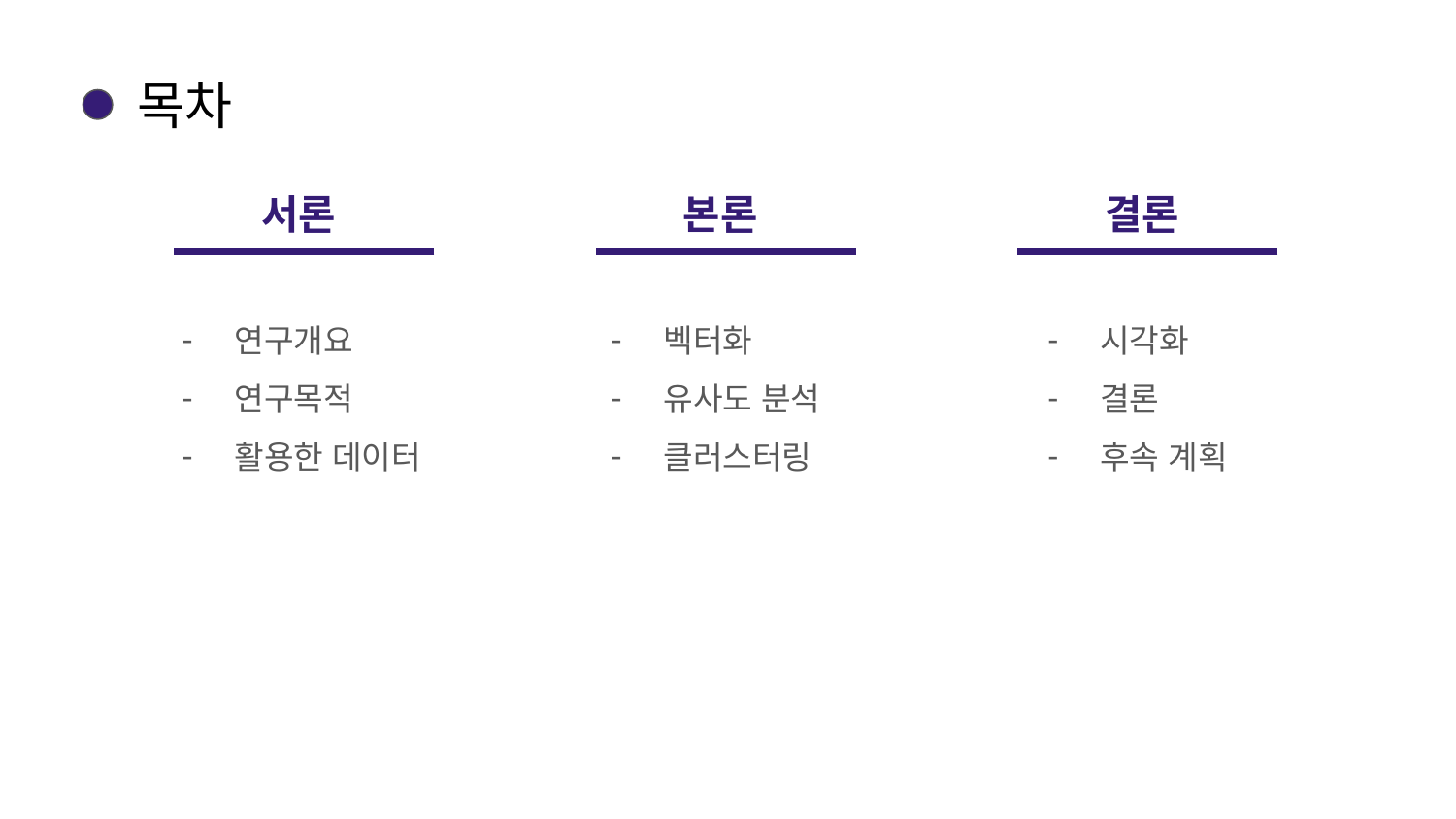

# 목차

서론

본론

결론

연구개요
연구목적
활용한 데이터
벡터화
유사도 분석
클러스터링
시각화
결론
후속 계획